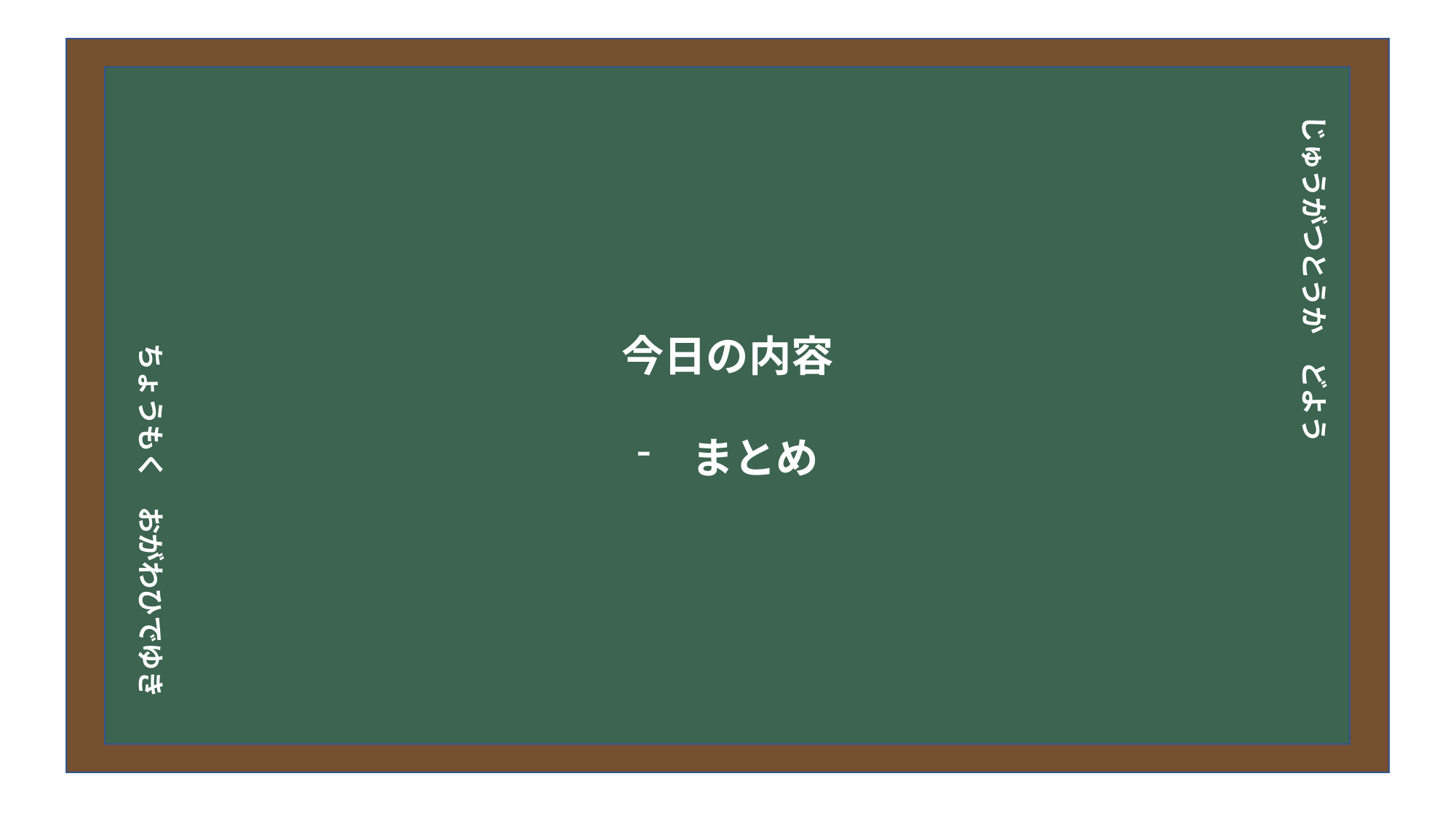

# 今日の目次
今日の内容

まとめ
じゅうがつとうか　どよう

DXについて
中小企業の問題
解決提案
まとめ
ちょうもく　おがわひでゆき